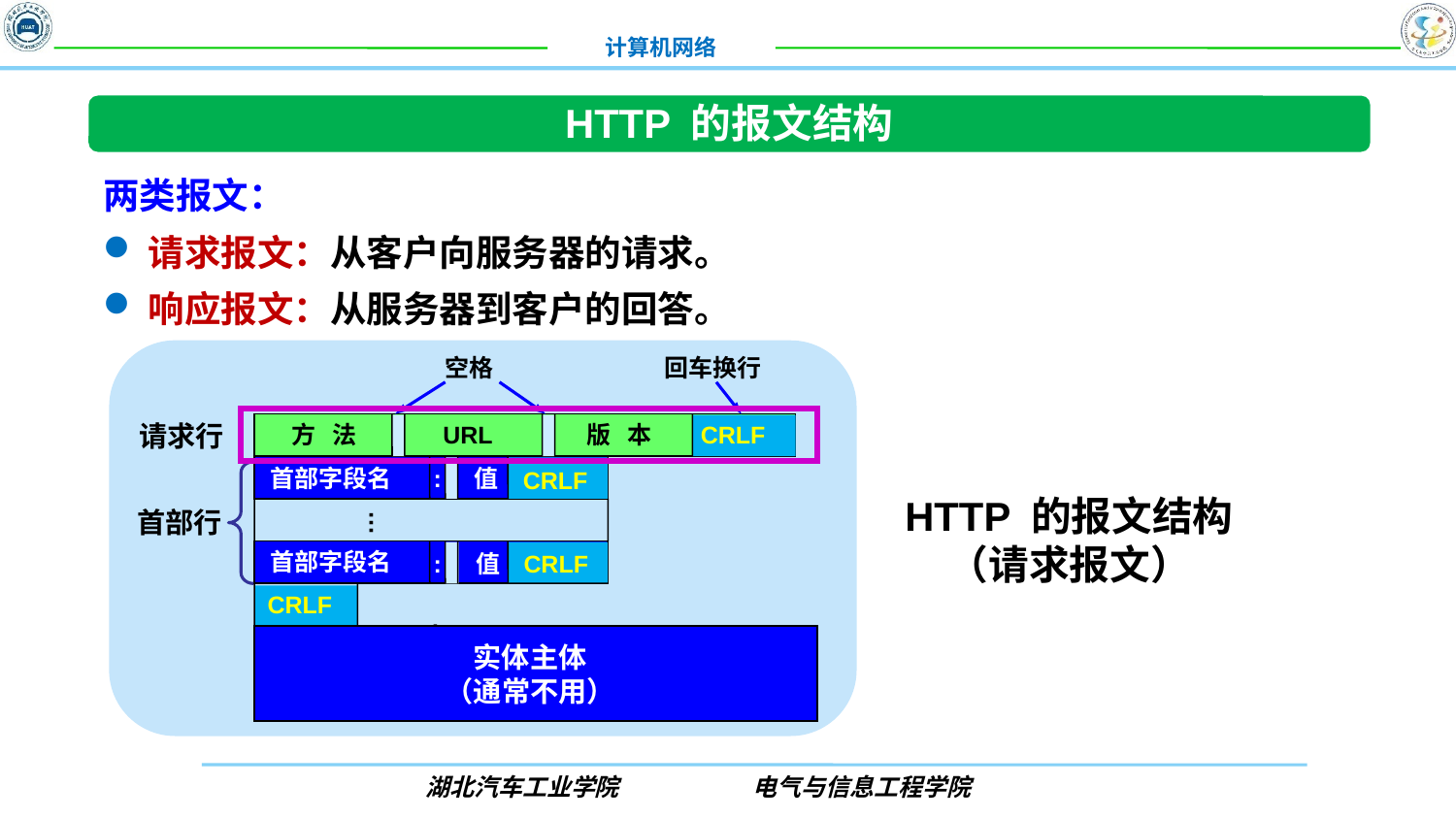

HTTP 的报文结构

两类报文：
请求报文：从客户向服务器的请求。
响应报文：从服务器到客户的回答。

空格
回车换行

请求行
方   法
URL
版   本
CRLF

首部字段名
:

值

CRLF

HTTP 的报文结构
（请求报文）
首部行

…
首部字段名

值

:
CRLF

CRLF

:

实体主体
（通常不用）